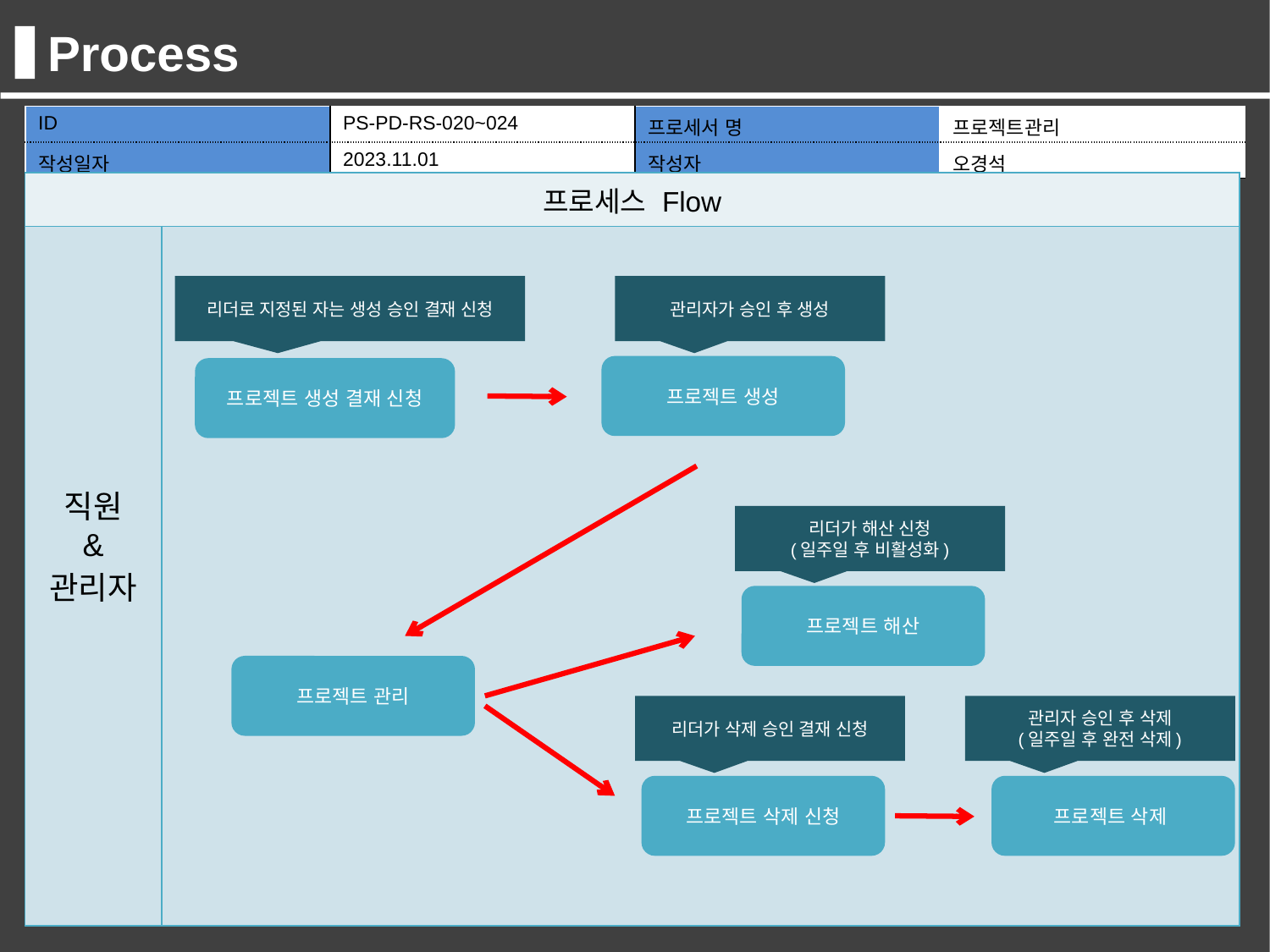

Process

| ID | PS-PD-RS-020~024 | 프로세서 명 | 프로젝트관리 |
| --- | --- | --- | --- |
| 작성일자 | 2023.11.01 | 작성자 | 오경석 |
| 프로세스 Flow |  |
| --- | --- |
| 직원 & 관리자 |  |
리더로 지정된 자는 생성 승인 결재 신청
관리자가 승인 후 생성
프로젝트 생성
프로젝트 생성 결재 신청
리더가 해산 신청
(일주일 후 비활성화)
프로젝트 해산
프로젝트 관리
리더가 삭제 승인 결재 신청
관리자 승인 후 삭제
(일주일 후 완전 삭제)
프로젝트 삭제 신청
프로젝트 삭제